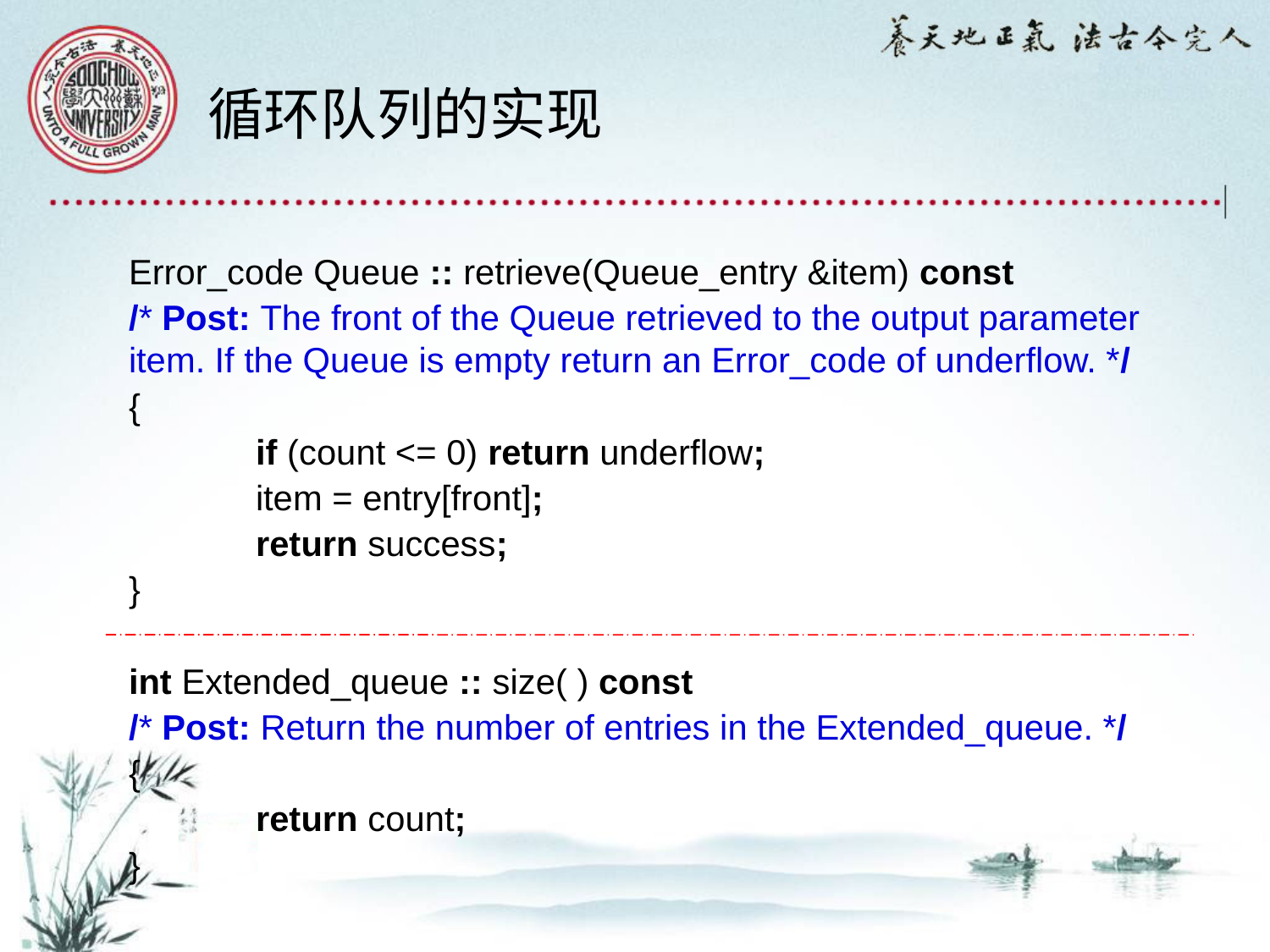

循环队列的实现
Error_code Queue :: retrieve(Queue_entry &item) const
/* Post: The front of the Queue retrieved to the output parameter item. If the Queue is empty return an Error_code of underflow. */
{
	if (count <= 0) return underflow;
	item = entry[front];
	return success;
}

int Extended_queue :: size( ) const
/* Post: Return the number of entries in the Extended_queue. */
{
	return count;
}